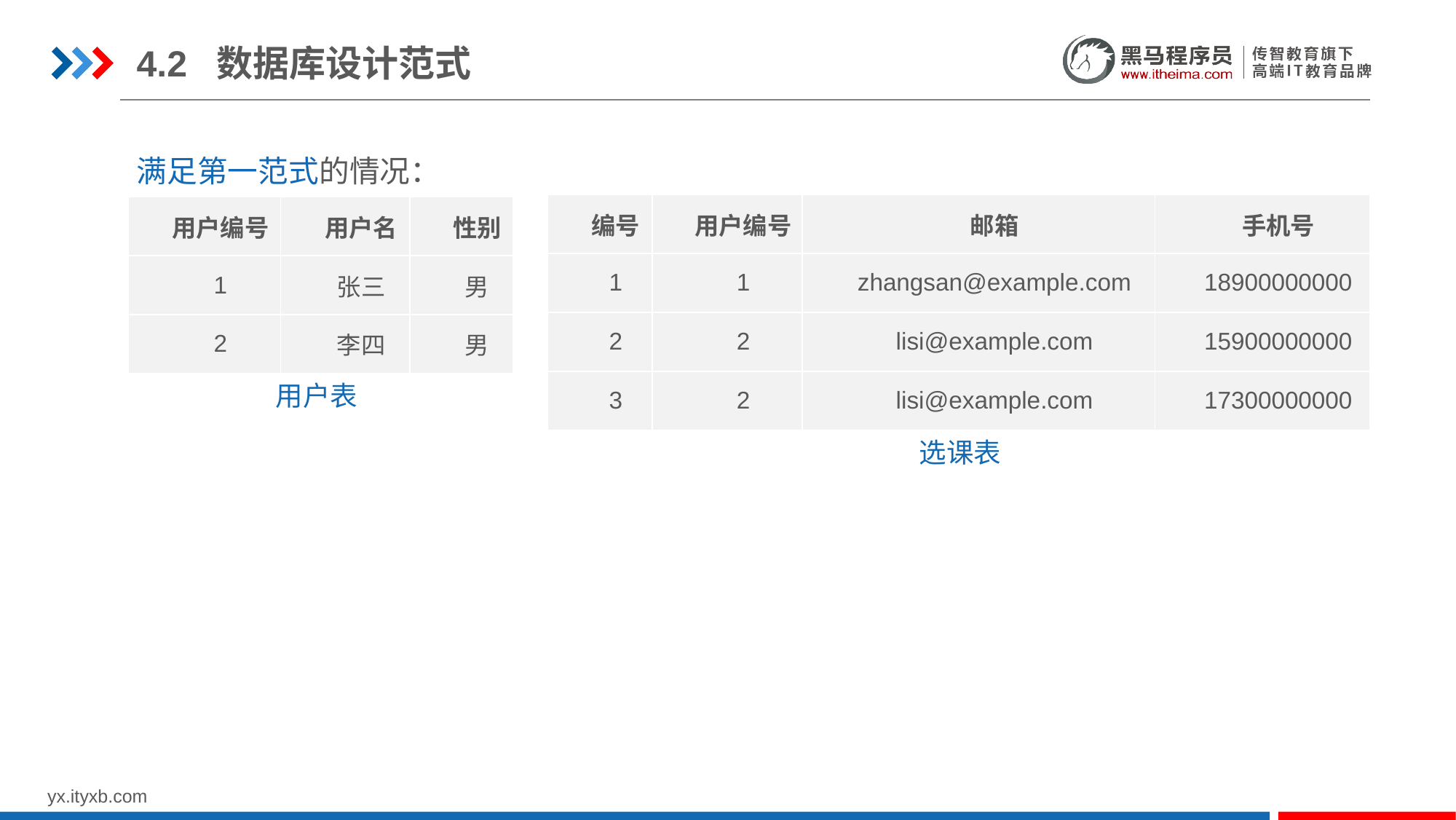

4.2  数据库设计范式
满足第一范式的情况：
| 编号 | 用户编号 | 邮箱 | 手机号 |
| --- | --- | --- | --- |
| 1 | 1 | zhangsan@example.com | 18900000000 |
| 2 | 2 | lisi@example.com | 15900000000 |
| 3 | 2 | lisi@example.com | 17300000000 |
| 用户编号 | 用户名 | 性别 |
| --- | --- | --- |
| 1 | 张三 | 男 |
| 2 | 李四 | 男 |
用户表
选课表